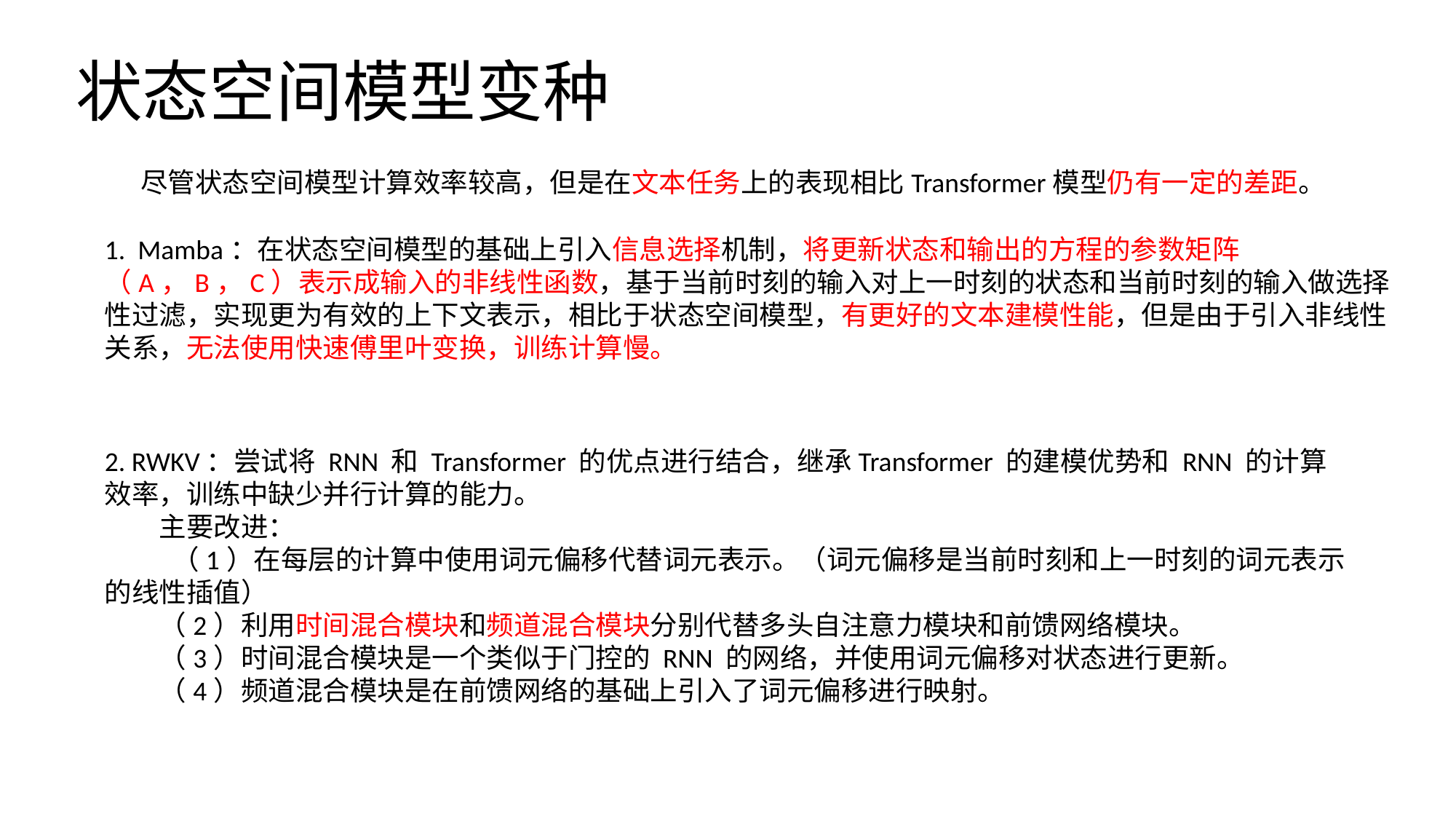

# 状态空间模型变种
尽管状态空间模型计算效率较高，但是在文本任务上的表现相比Transformer模型仍有一定的差距。
1.  Mamba：在状态空间模型的基础上引入信息选择机制，将更新状态和输出的方程的参数矩阵（A，B，C）表示成输入的非线性函数，基于当前时刻的输入对上一时刻的状态和当前时刻的输入做选择性过滤，实现更为有效的上下文表示，相比于状态空间模型，有更好的文本建模性能，但是由于引入非线性关系，无法使用快速傅里叶变换，训练计算慢。
2. RWKV：尝试将 RNN 和 Transformer 的优点进行结合，继承Transformer 的建模优势和 RNN 的计算效率，训练中缺少并行计算的能力。
主要改进：
 （1）在每层的计算中使用词元偏移代替词元表示。（词元偏移是当前时刻和上一时刻的词元表示的线性插值）
（2）利用时间混合模块和频道混合模块分别代替多头自注意力模块和前馈网络模块。
（3）时间混合模块是一个类似于门控的 RNN 的网络，并使用词元偏移对状态进行更新。
（4）频道混合模块是在前馈网络的基础上引入了词元偏移进行映射。